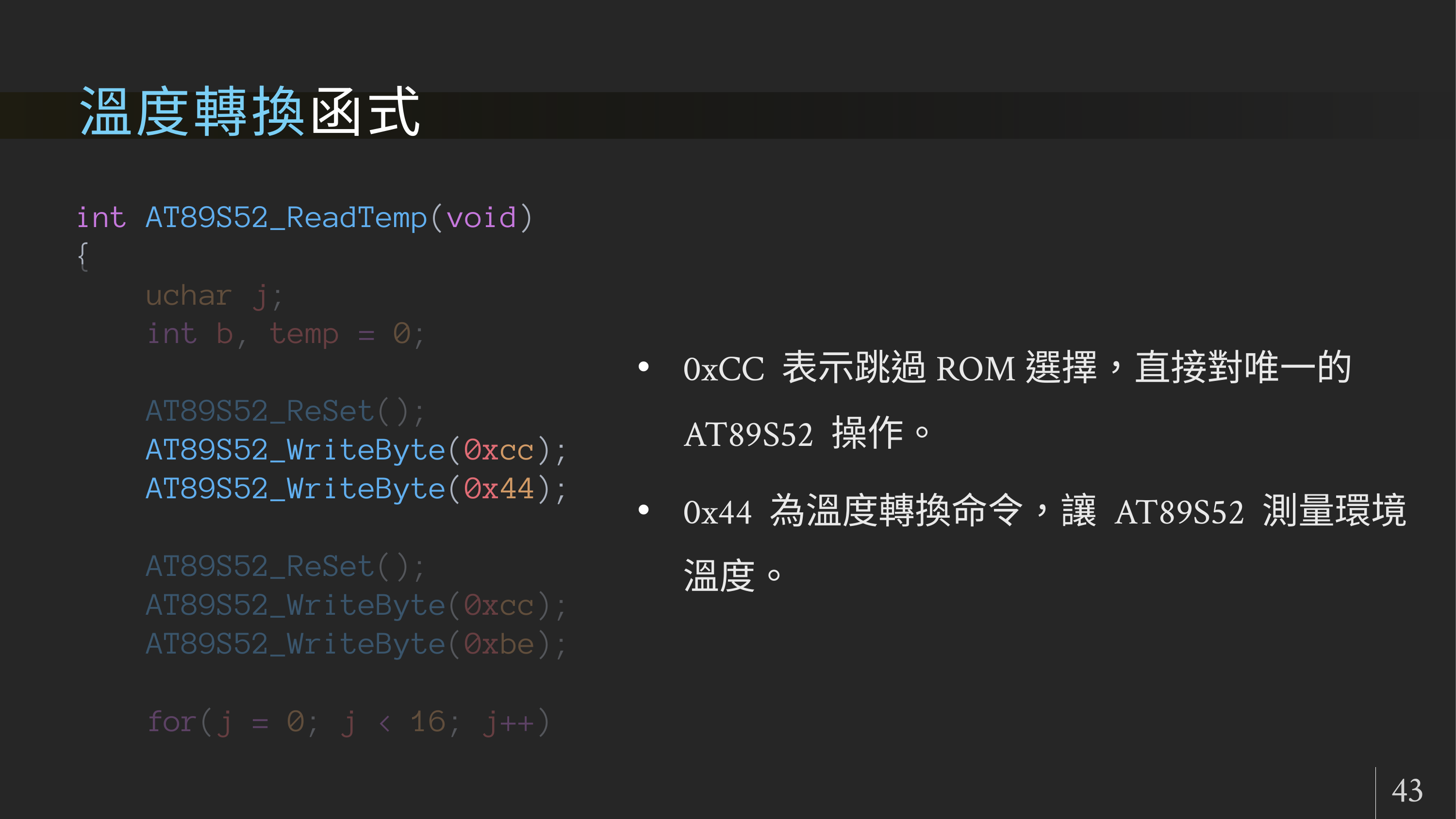

# 溫度轉換函式

int AT89S52_ReadTemp(void)
{
    uchar j;
    int b, temp = 0;
    AT89S52_ReSet();
    AT89S52_WriteByte(0xcc);
    AT89S52_WriteByte(0x44);
    AT89S52_ReSet();
    AT89S52_WriteByte(0xcc);
    AT89S52_WriteByte(0xbe);
    for(j = 0; j < 16; j++)
0xCC 表示跳過ROM選擇，直接對唯一的 AT89S52 操作。
0x44 為溫度轉換命令，讓 AT89S52 測量環境溫度。

43